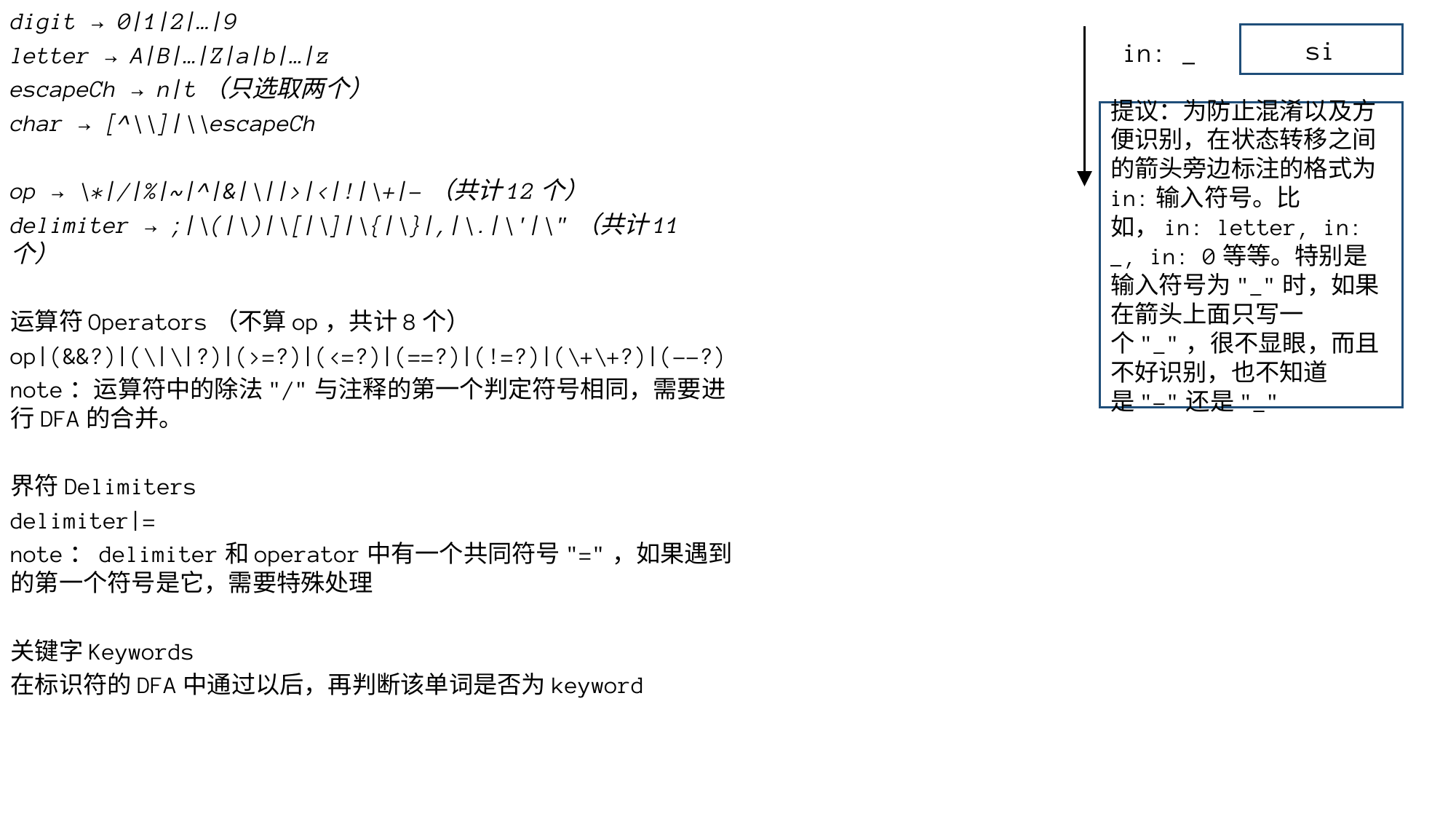

digit → 0|1|2|…|9
letter → A|B|…|Z|a|b|…|z
escapeCh → n|t（只选取两个）
char → [^\\]|\\escapeCh

op → \*|/|%|~|^|&|\||>|<|!|\+|-（共计12个）
delimiter → ;|\(|\)|\[|\]|\{|\}|,|\.|\'|\"（共计11个）

运算符Operators（不算op，共计8个）
op|(&&?)|(\|\|?)|(>=?)|(<=?)|(==?)|(!=?)|(\+\+?)|(--?)
note：运算符中的除法"/"与注释的第一个判定符号相同，需要进行DFA的合并。

界符Delimiters
delimiter|=
note：delimiter和operator中有一个共同符号"="，如果遇到的第一个符号是它，需要特殊处理

关键字Keywords
在标识符的DFA中通过以后，再判断该单词是否为keyword
si
in: _
提议：为防止混淆以及方便识别，在状态转移之间的箭头旁边标注的格式为in:输入符号。比如，in: letter, in: _, in: 0等等。特别是输入符号为"_"时，如果在箭头上面只写一个"_"，很不显眼，而且不好识别，也不知道是"-"还是"_"